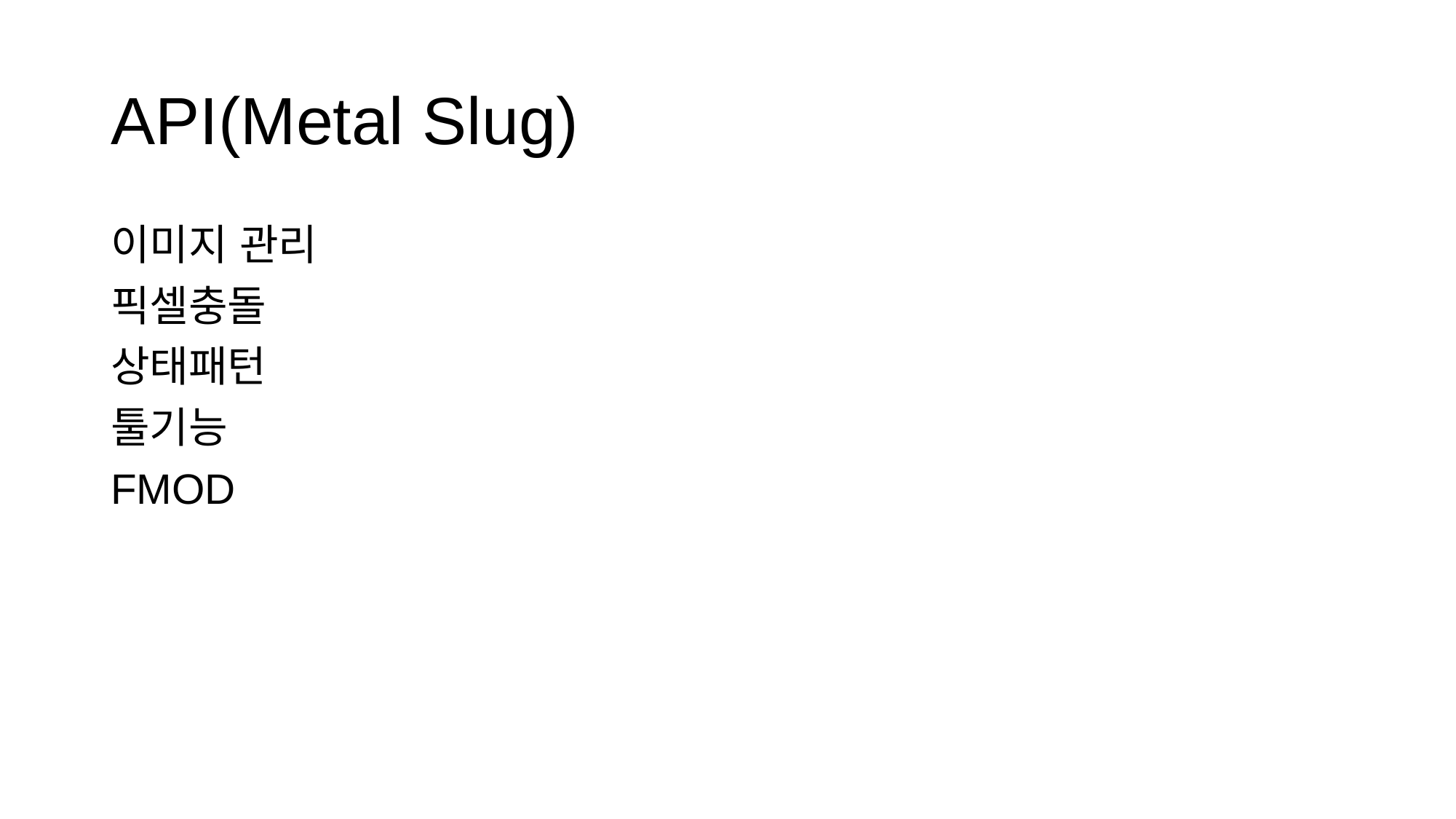

# API(Metal Slug)
이미지 관리
픽셀충돌
상태패턴
툴기능
FMOD